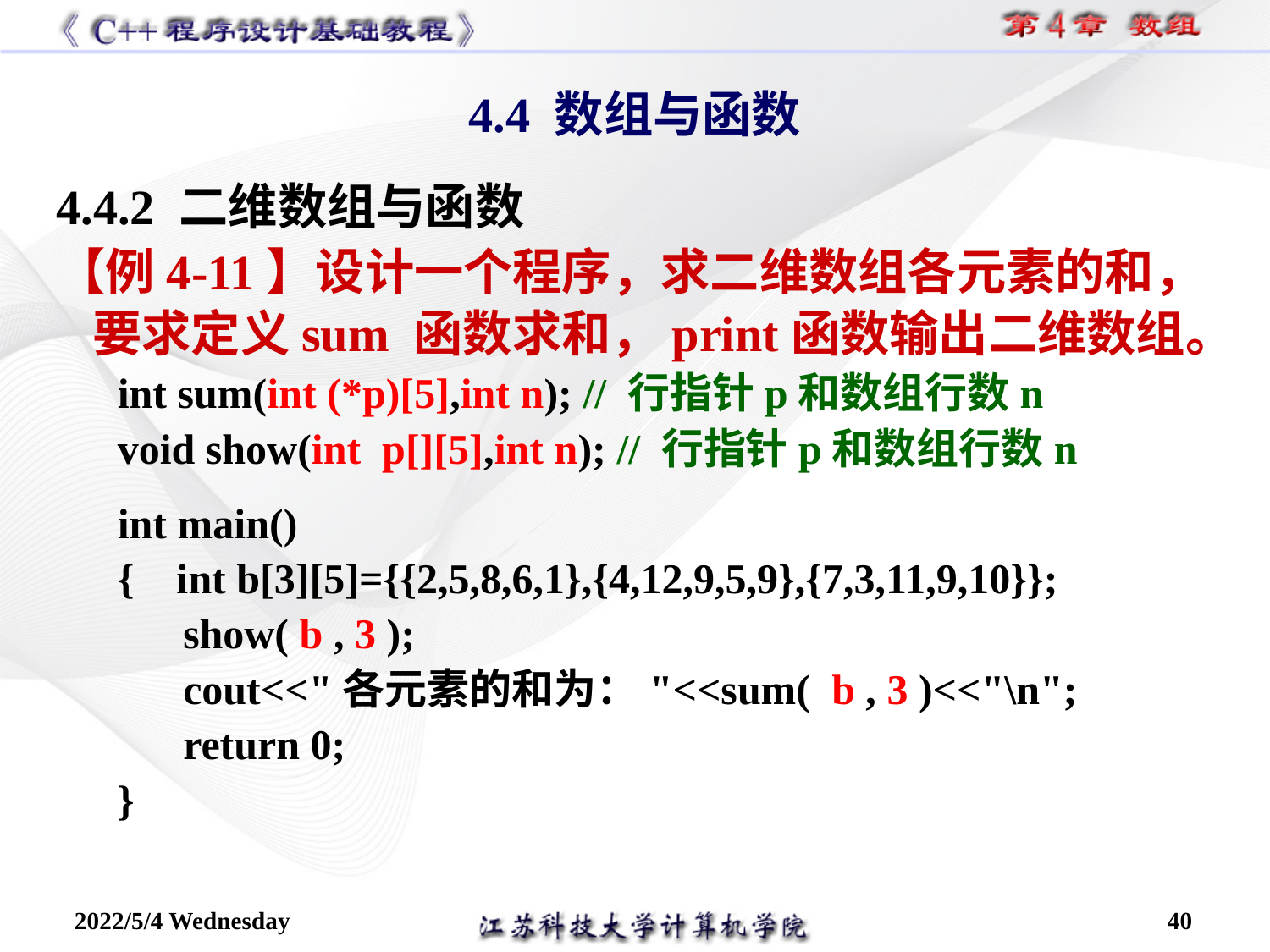

4.4 数组与函数
4.4.2 二维数组与函数
【例4-11】设计一个程序，求二维数组各元素的和，要求定义sum 函数求和，print函数输出二维数组。
int sum(int (*p)[5],int n); // 行指针p和数组行数n
void show(int  p[][5],int n); // 行指针p和数组行数n
int main()
{    int b[3][5]={{2,5,8,6,1},{4,12,9,5,9},{7,3,11,9,10}};
show( b , 3 );
cout<<"各元素的和为："<<sum(  b , 3 )<<"\n";
return 0;
}